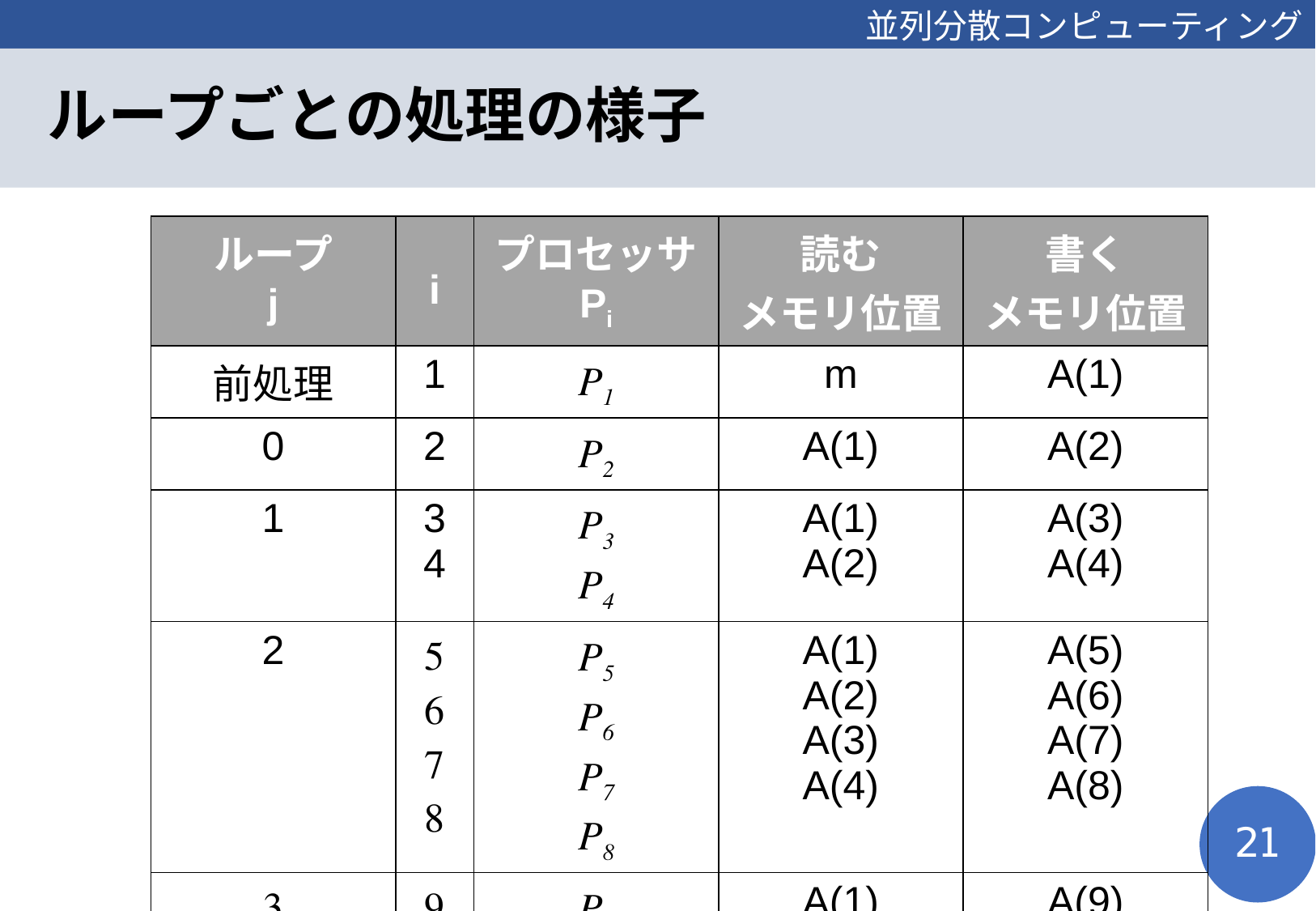

# ループごとの処理の様子
| ループ j | i | プロセッサ Pi | 読む メモリ位置 | 書く メモリ位置 |
| --- | --- | --- | --- | --- |
| 前処理 | 1 | P1 | m | A(1) |
| 0 | 2 | P2 | A(1) | A(2) |
| 1 | 3 4 | P3 P4 | A(1) A(2) | A(3) A(4) |
| 2 | 5 6 7 8 | P5 P6 P7 P8 | A(1) A(2) A(3) A(4) | A(5) A(6) A(7) A(8) |
| 3 | 9 10 11 | P9 P10 P11 | A(1) A(2) A(3) A(4) | A(9) A(10) A(11) A(12) |
|  |  |  |  |  |
|  |  |  |  |  |
|  |  |  |  |  |
21